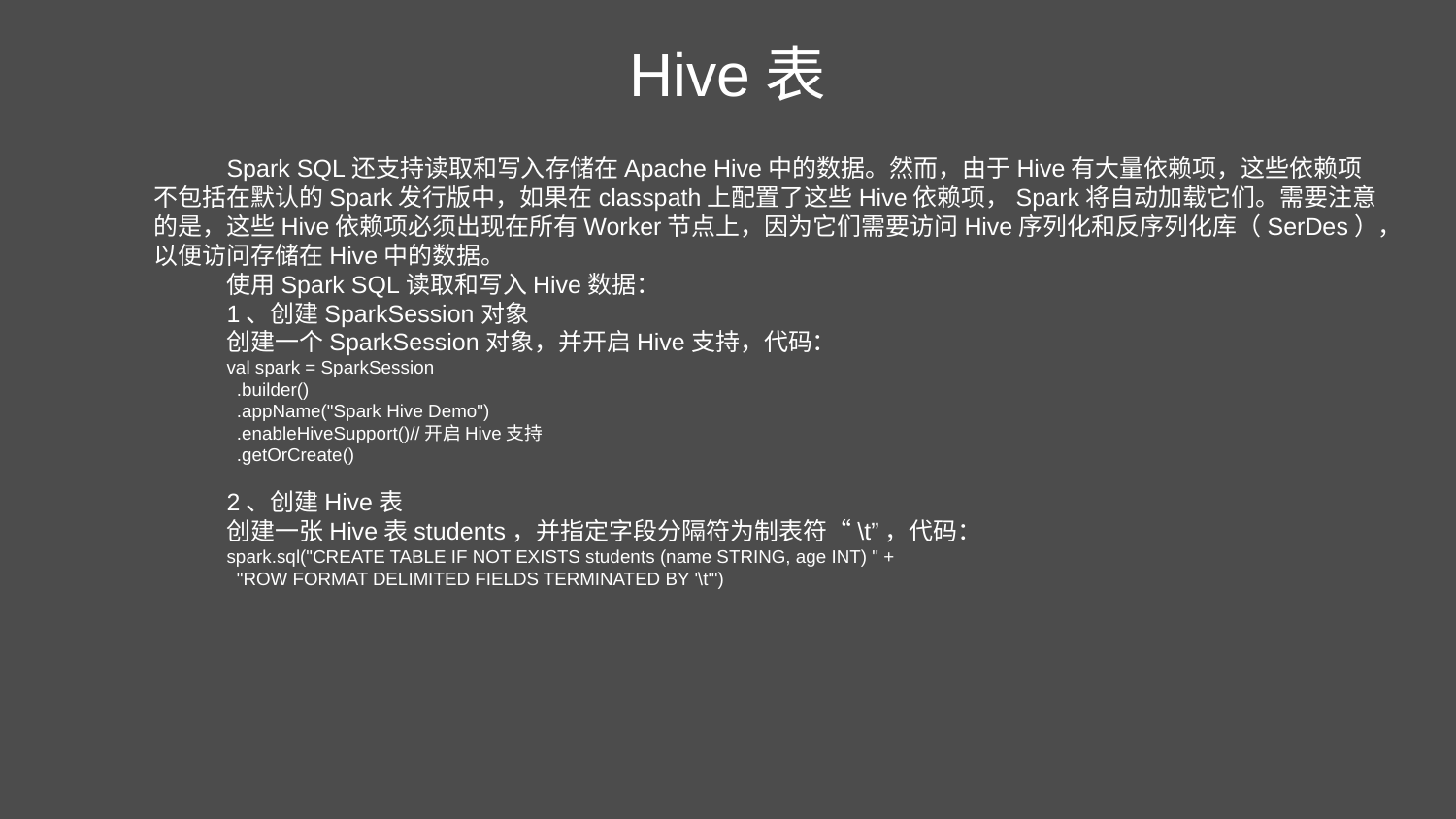

Hive表

Spark SQL还支持读取和写入存储在Apache Hive中的数据。然而，由于Hive有大量依赖项，这些依赖项不包括在默认的Spark发行版中，如果在classpath上配置了这些Hive依赖项，Spark将自动加载它们。需要注意的是，这些Hive依赖项必须出现在所有Worker节点上，因为它们需要访问Hive序列化和反序列化库（SerDes），以便访问存储在Hive中的数据。
使用Spark SQL读取和写入Hive数据：
1、创建SparkSession对象
创建一个SparkSession对象，并开启Hive支持，代码：
val spark = SparkSession
  .builder()
  .appName("Spark Hive Demo")
  .enableHiveSupport()//开启Hive支持
  .getOrCreate()

2、创建Hive表
创建一张Hive表students，并指定字段分隔符为制表符“\t”，代码：
spark.sql("CREATE TABLE IF NOT EXISTS students (name STRING, age INT) " +
  "ROW FORMAT DELIMITED FIELDS TERMINATED BY '\t'")